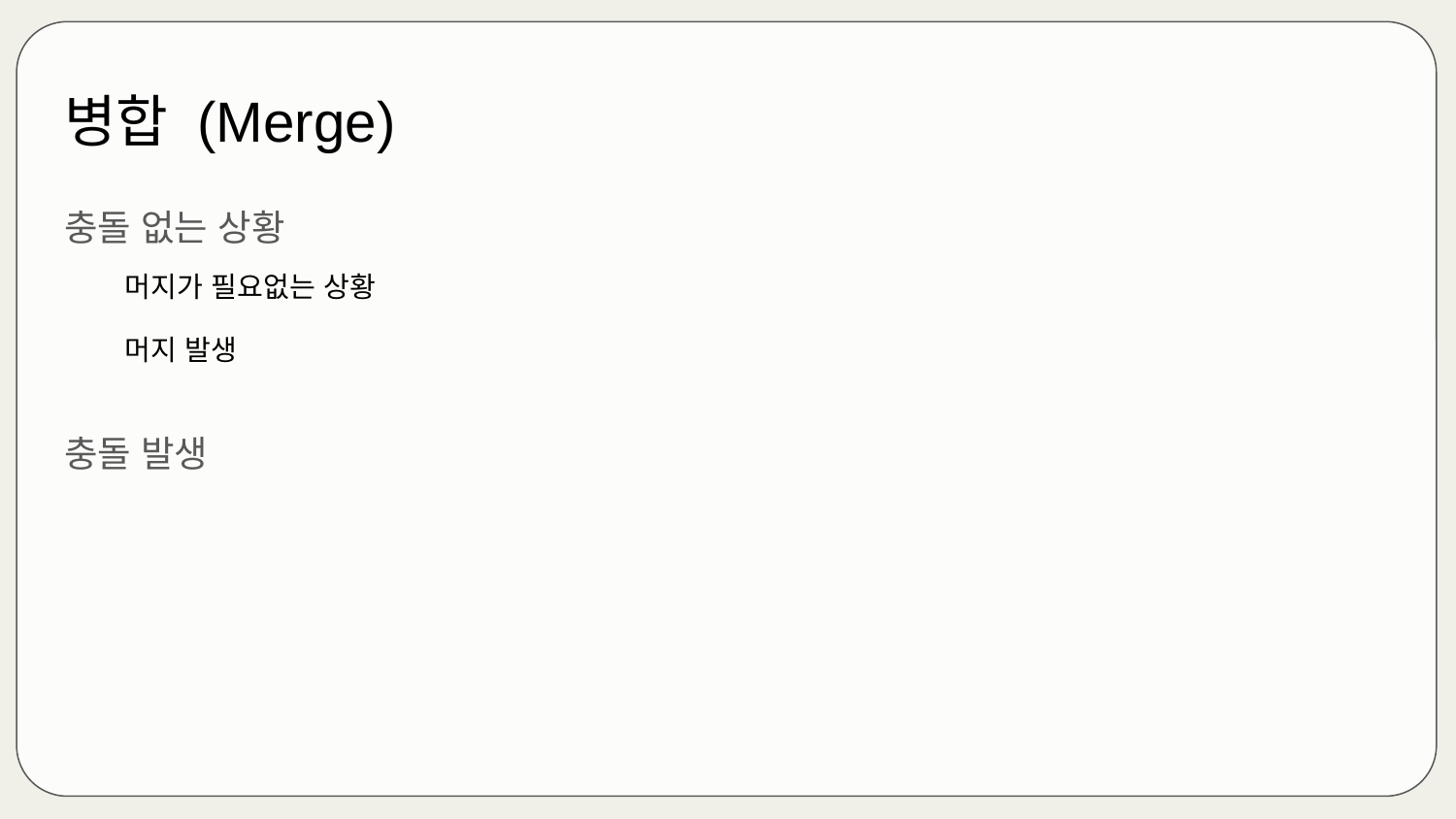

# 병합 (Merge)
충돌 없는 상황

머지가 필요없는 상황
머지 발생
충돌 발생